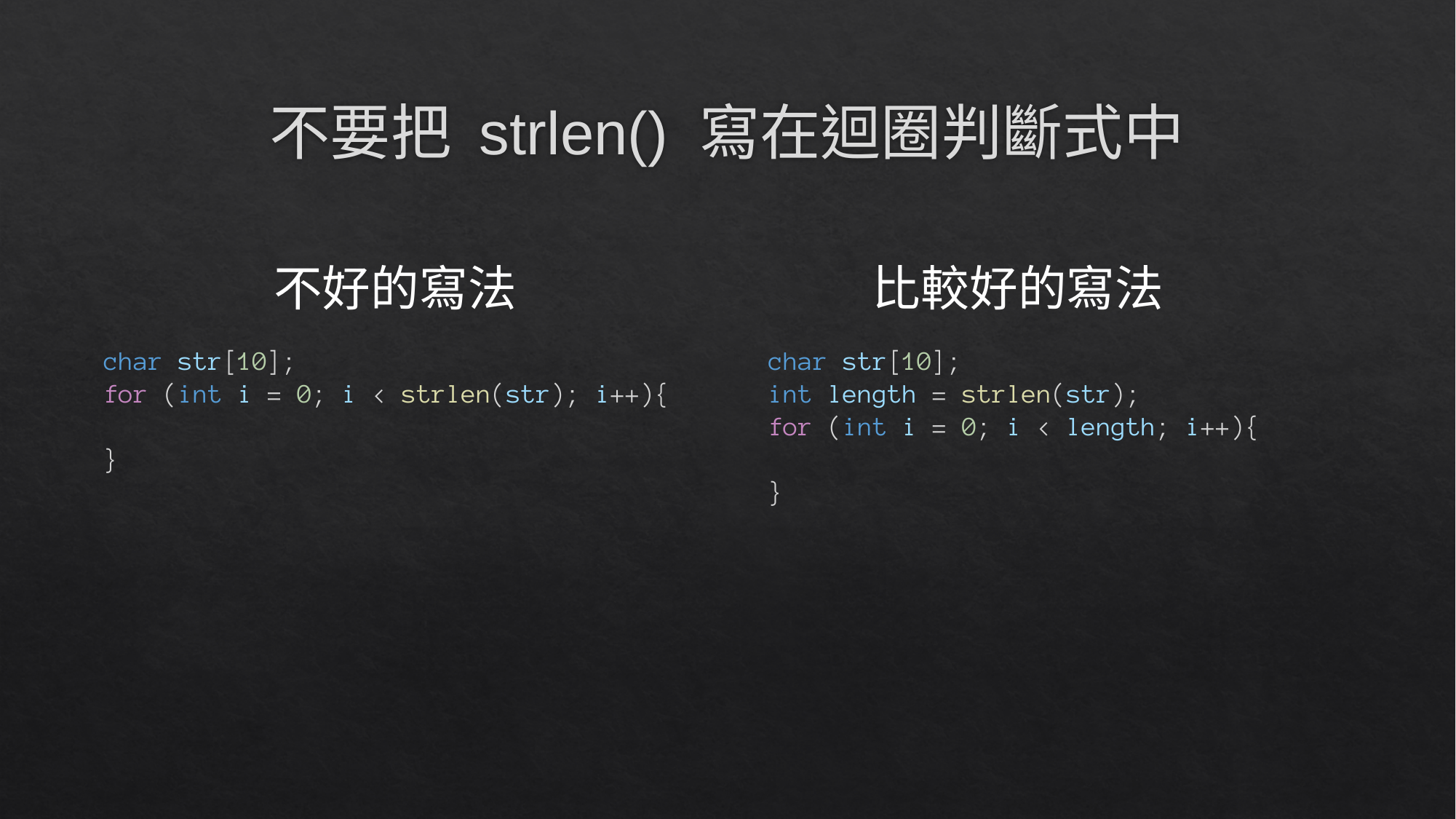

# 不要把 strlen() 寫在迴圈判斷式中
不好的寫法
char str[10];
for (int i = 0; i < strlen(str); i++){
}
比較好的寫法
char str[10];
int length = strlen(str);
for (int i = 0; i < length; i++){
}